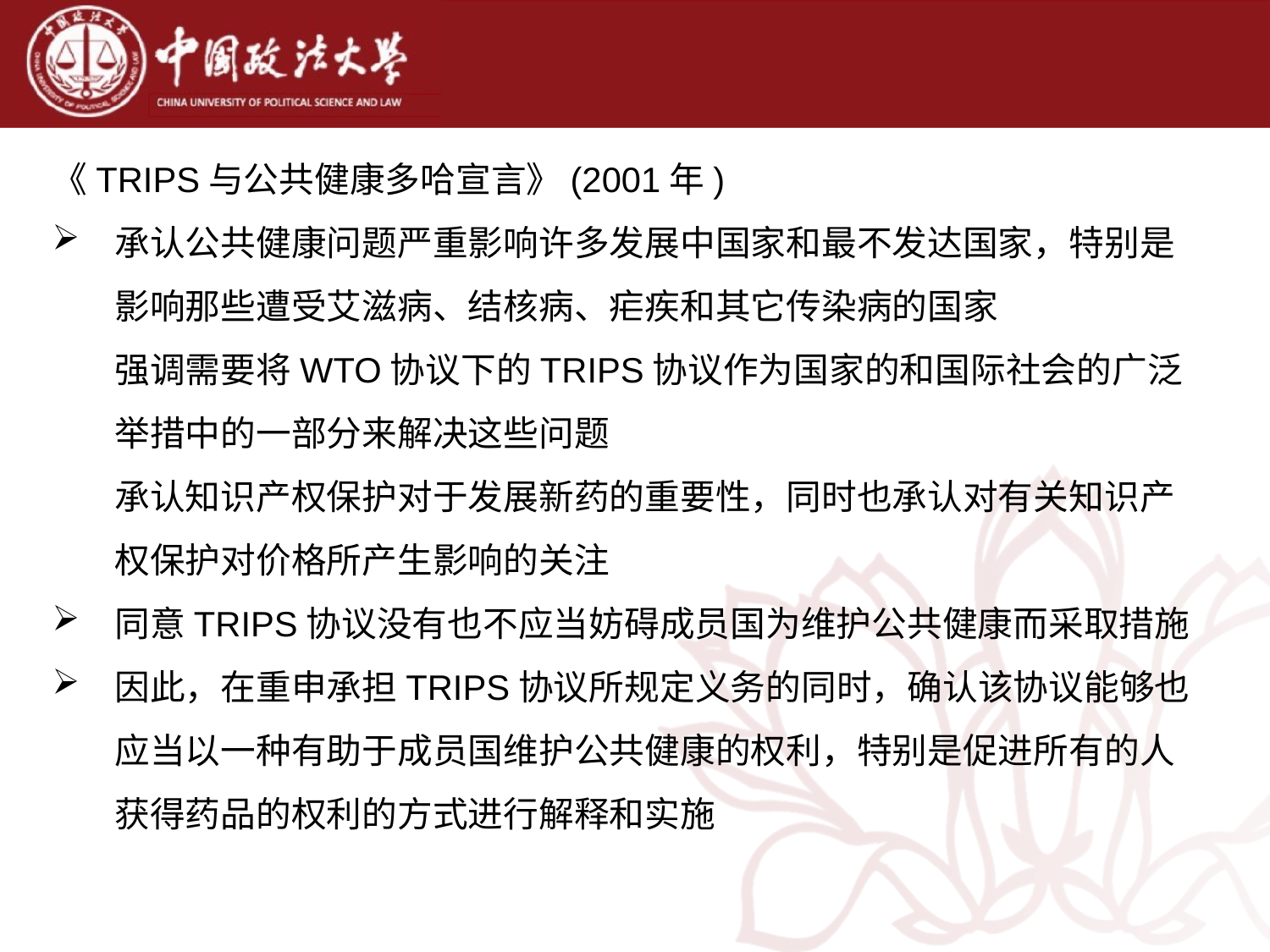

《TRIPS与公共健康多哈宣言》(2001年)
承认公共健康问题严重影响许多发展中国家和最不发达国家，特别是影响那些遭受艾滋病、结核病、疟疾和其它传染病的国家
强调需要将WTO协议下的TRIPS协议作为国家的和国际社会的广泛举措中的一部分来解决这些问题
承认知识产权保护对于发展新药的重要性，同时也承认对有关知识产权保护对价格所产生影响的关注
同意TRIPS协议没有也不应当妨碍成员国为维护公共健康而采取措施
因此，在重申承担TRIPS协议所规定义务的同时，确认该协议能够也应当以一种有助于成员国维护公共健康的权利，特别是促进所有的人获得药品的权利的方式进行解释和实施